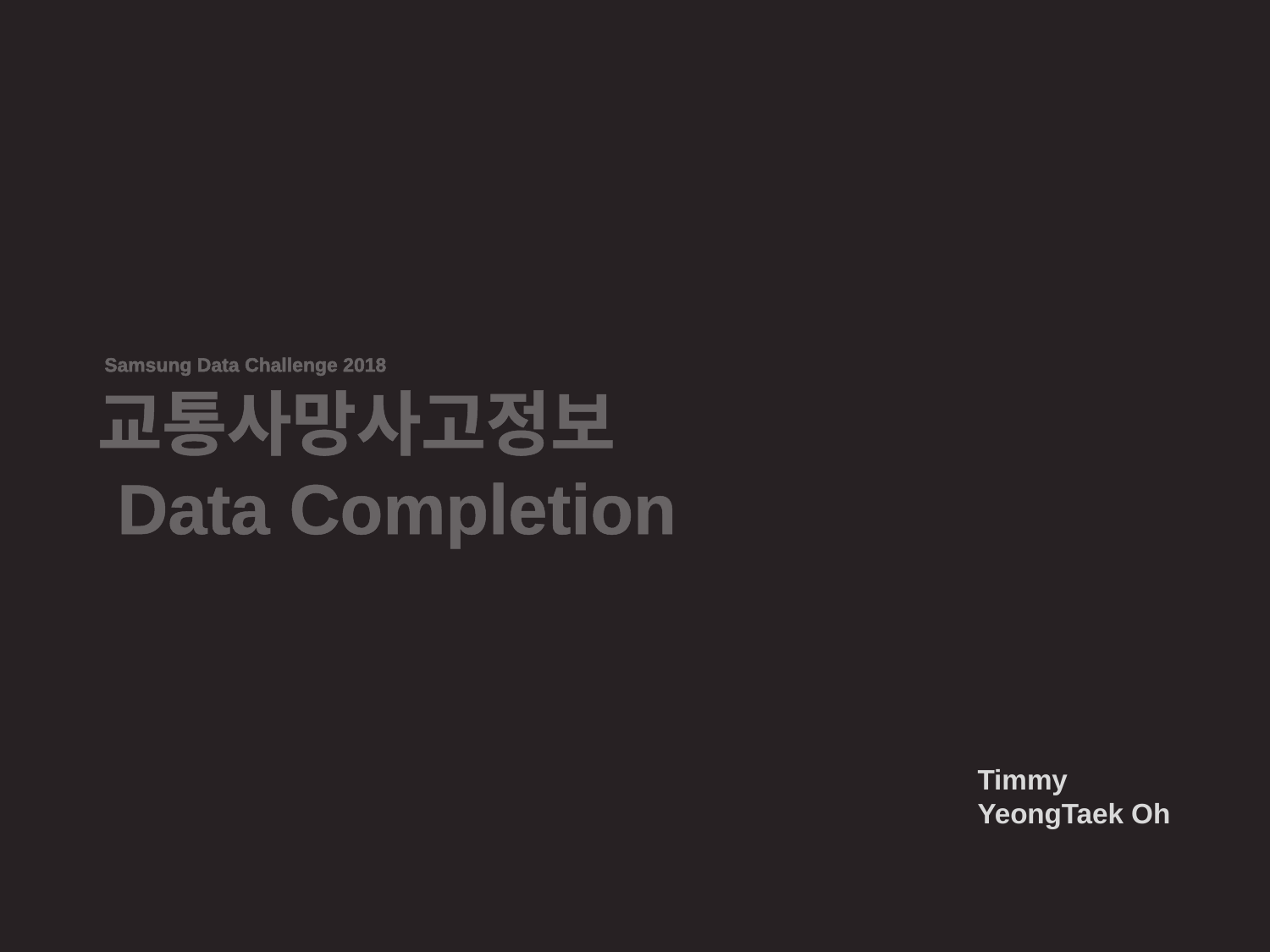

Samsung Data Challenge 2018
교통사망사고정보
 Data Completion
Timmy
YeongTaek Oh